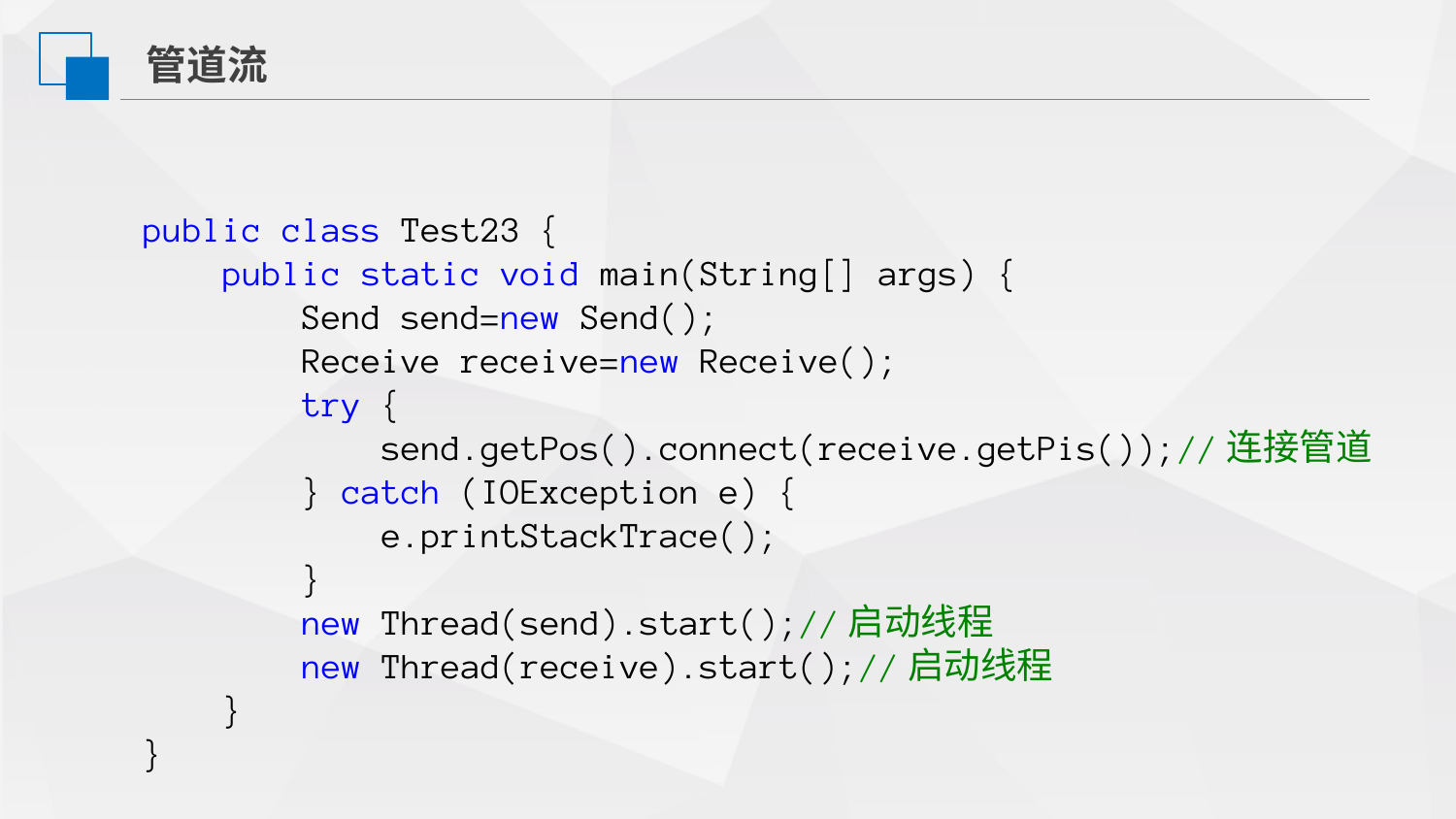

管道流
public class Test23 {
    public static void main(String[] args) {
        Send send=new Send();
        Receive receive=new Receive();
        try {
            send.getPos().connect(receive.getPis());//连接管道
        } catch (IOException e) {
            e.printStackTrace();
        }
        new Thread(send).start();//启动线程
        new Thread(receive).start();//启动线程
    }
}